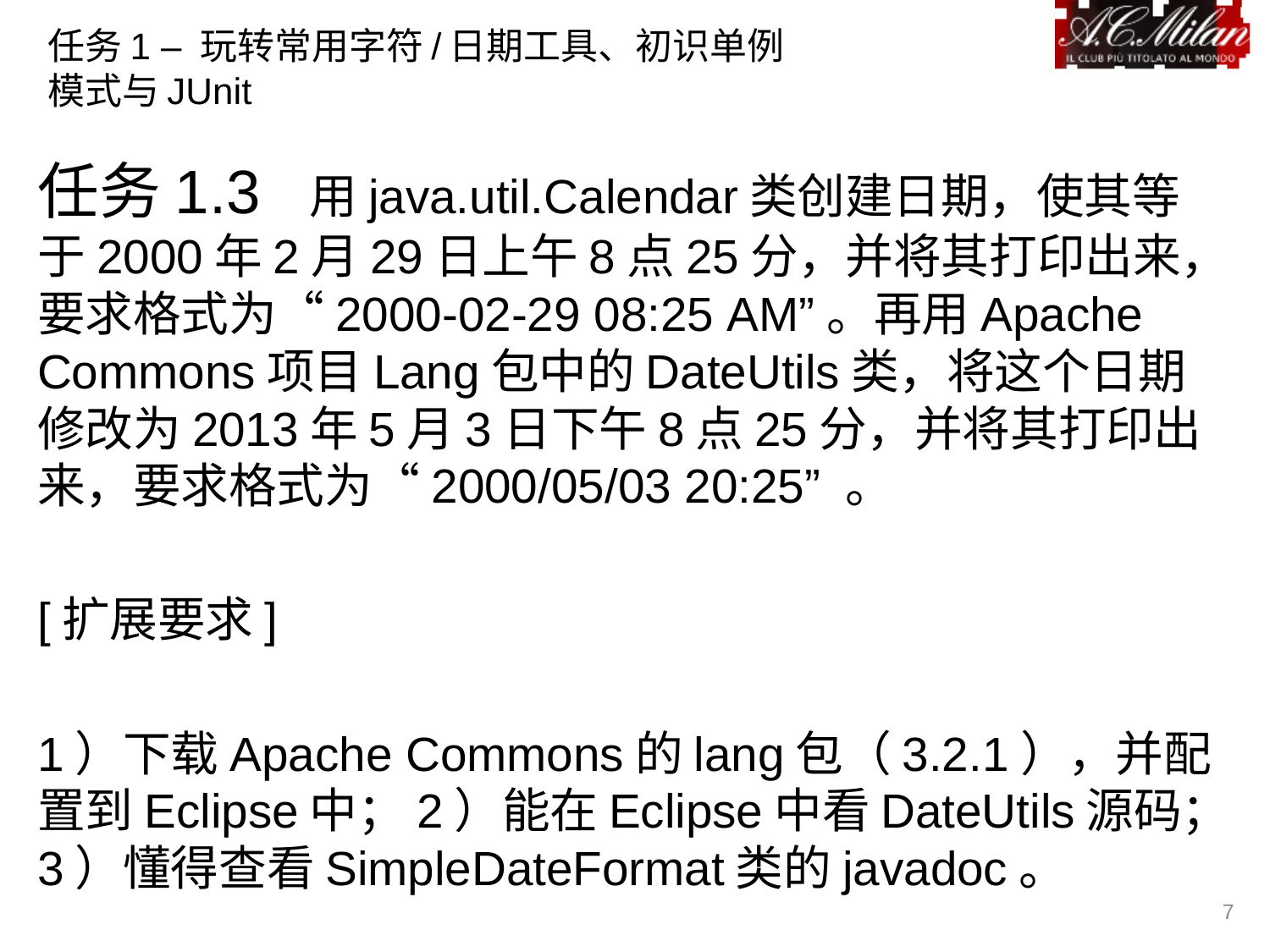

# 任务1 – 玩转常用字符/日期工具、初识单例模式与JUnit
任务1.3  用java.util.Calendar类创建日期，使其等于2000年2月29日上午8点25分，并将其打印出来，要求格式为“2000-02-29 08:25 AM”。再用Apache Commons项目Lang包中的DateUtils类，将这个日期修改为2013年5月3日下午8点25分，并将其打印出来，要求格式为“2000/05/03 20:25” 。

[扩展要求]

1）下载Apache Commons的lang包（3.2.1），并配置到Eclipse中；2）能在Eclipse中看DateUtils源码；3）懂得查看SimpleDateFormat类的javadoc。
7